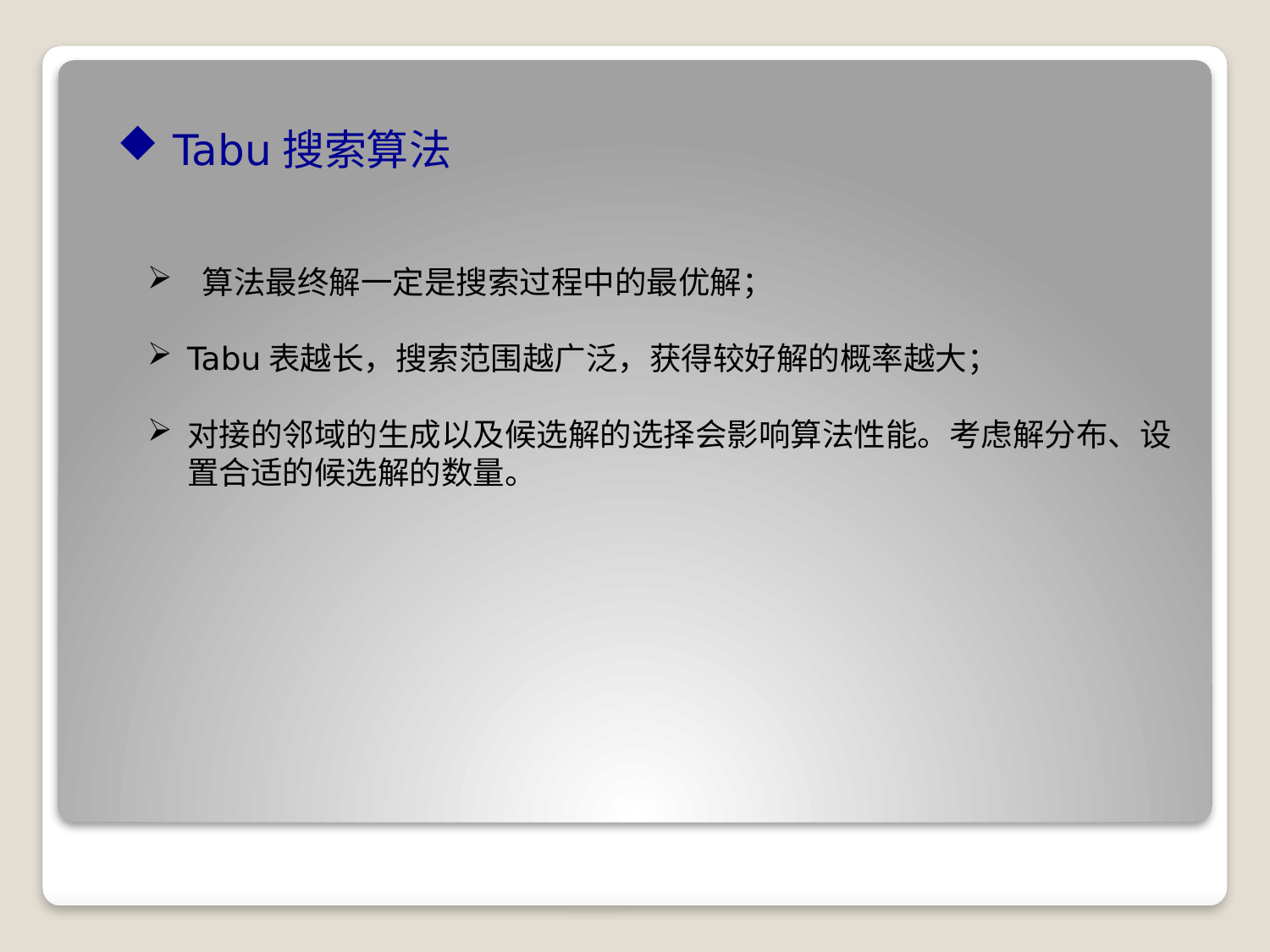

Tabu搜索算法
 算法最终解一定是搜索过程中的最优解；

Tabu表越长，搜索范围越广泛，获得较好解的概率越大；

对接的邻域的生成以及候选解的选择会影响算法性能。考虑解分布、设置合适的候选解的数量。